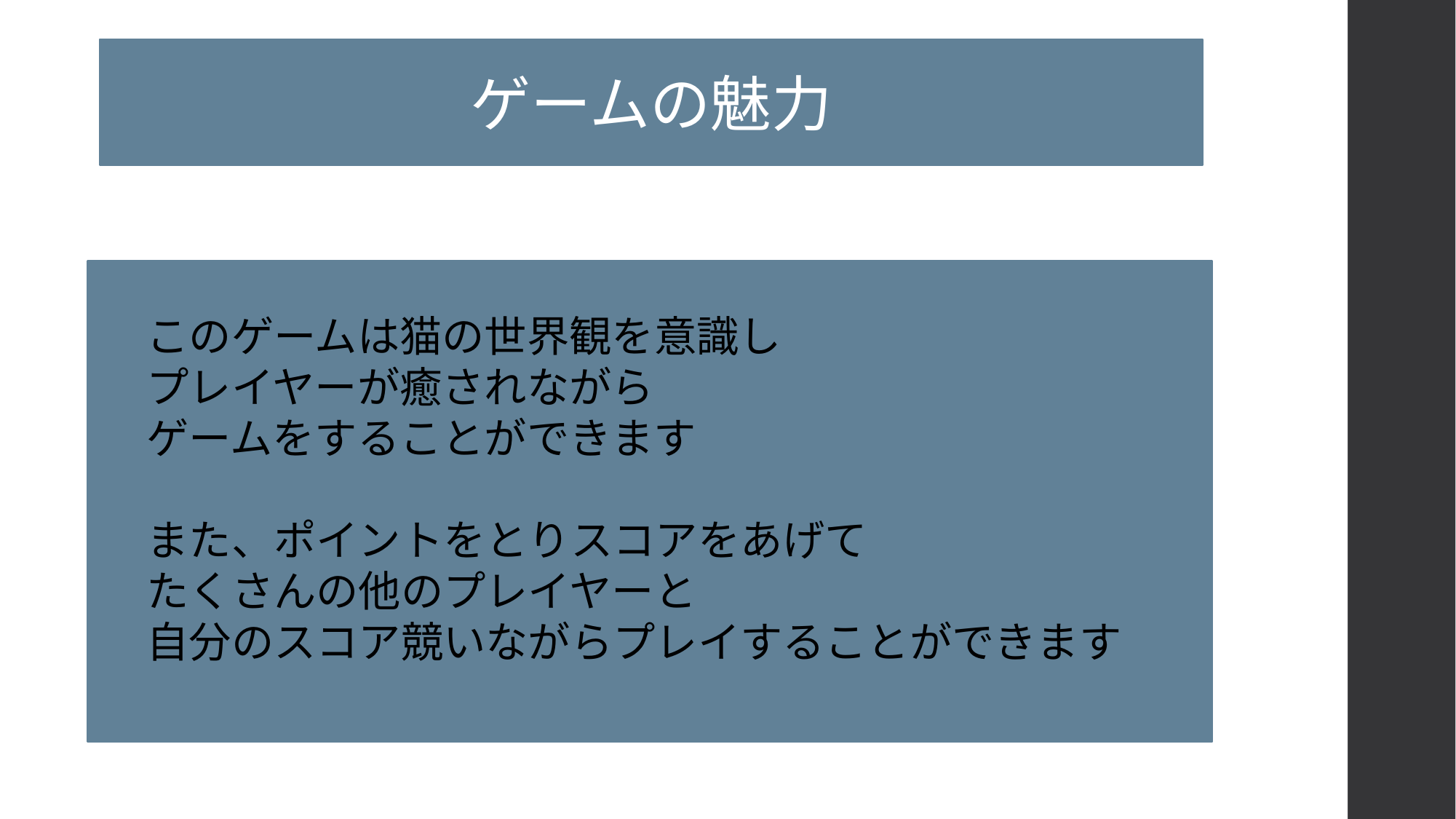

ゲームの魅力

このゲームは猫の世界観を意識し
プレイヤーが癒されながら
ゲームをすることができます

また、ポイントをとりスコアをあげて
たくさんの他のプレイヤーと
自分のスコア競いながらプレイすることができます